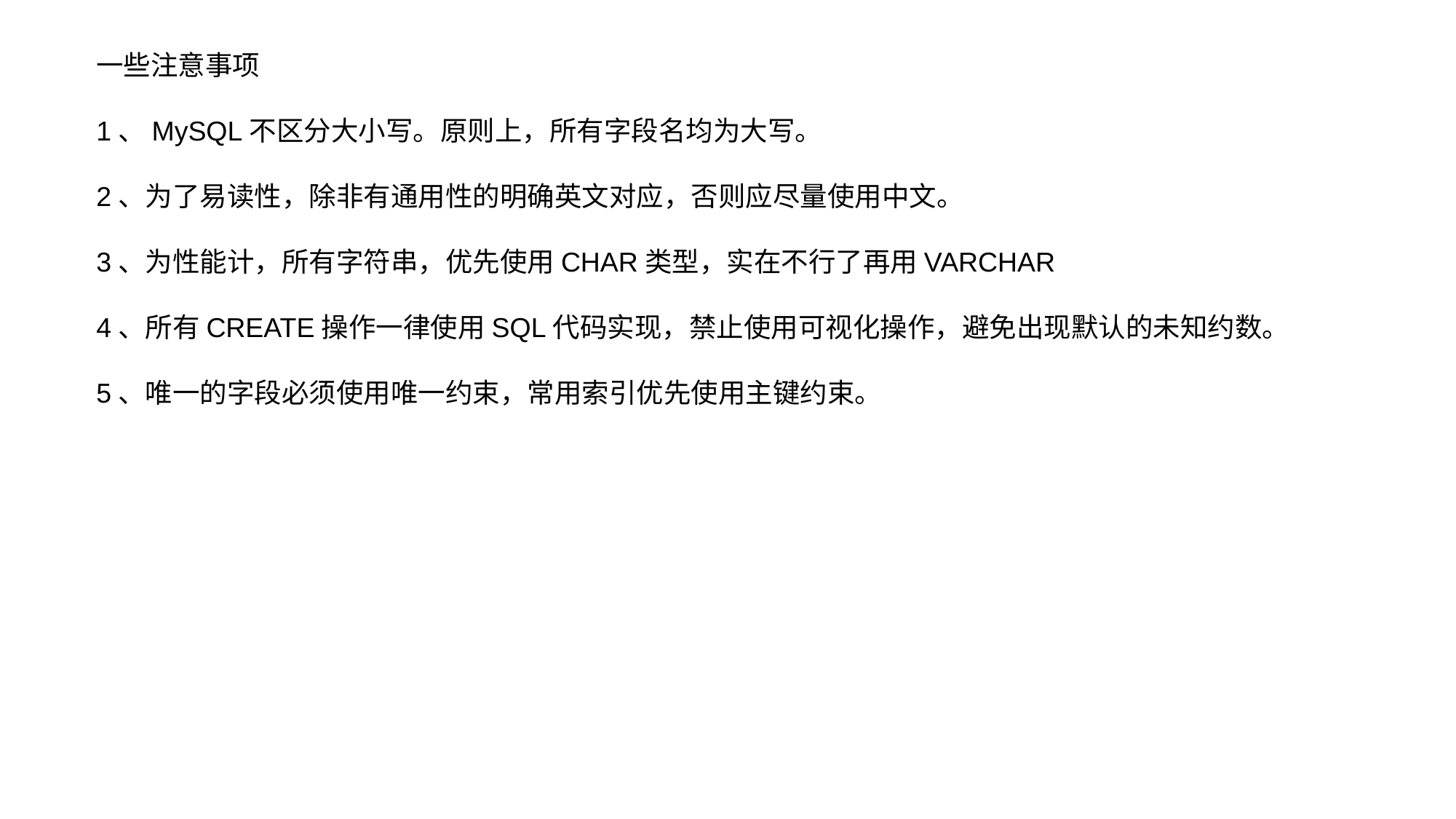

一些注意事项

1、MySQL不区分大小写。原则上，所有字段名均为大写。

2、为了易读性，除非有通用性的明确英文对应，否则应尽量使用中文。

3、为性能计，所有字符串，优先使用CHAR类型，实在不行了再用VARCHAR

4、所有CREATE操作一律使用SQL代码实现，禁止使用可视化操作，避免出现默认的未知约数。

5、唯一的字段必须使用唯一约束，常用索引优先使用主键约束。